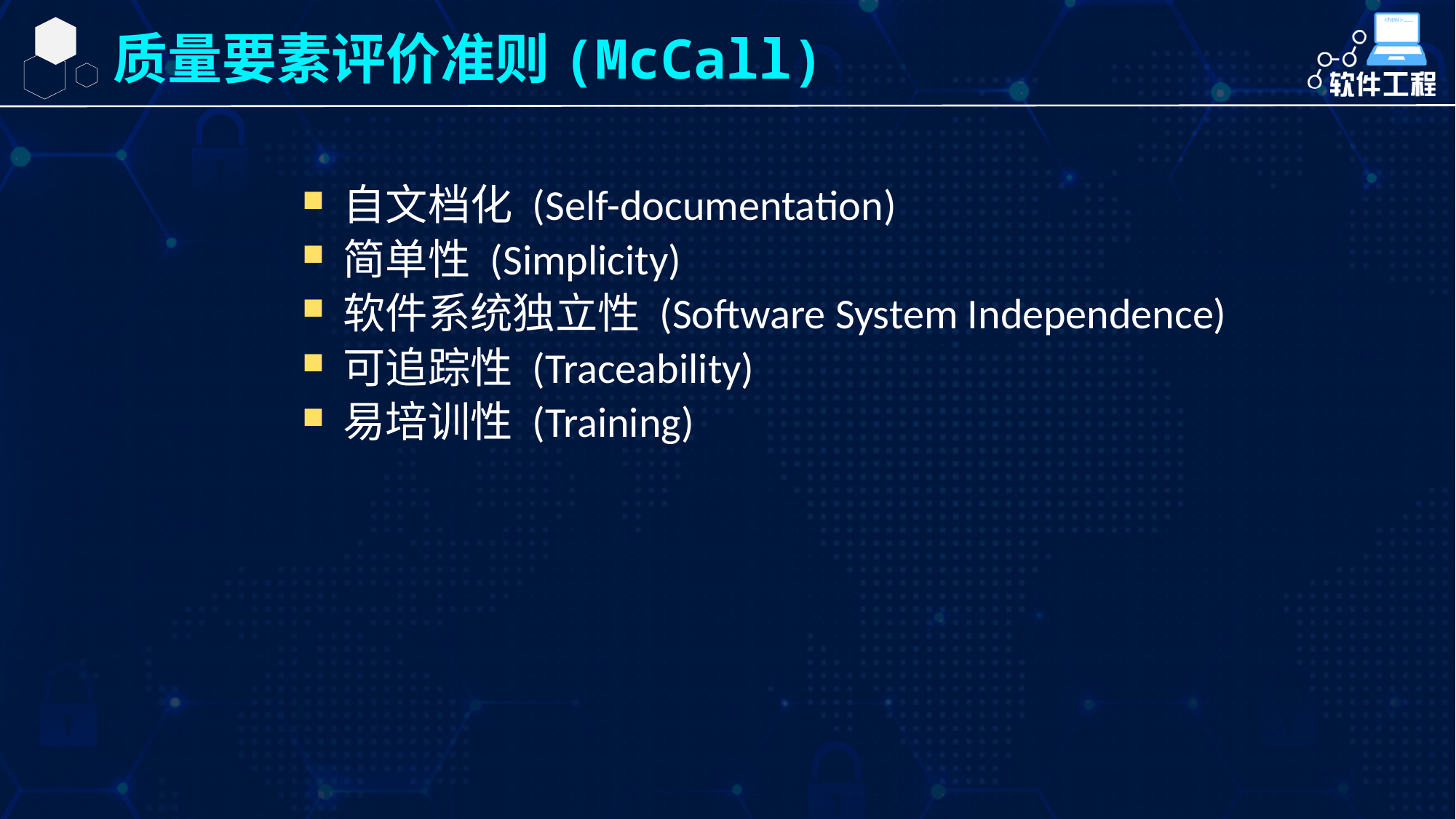

# 质量要素评价准则(McCall)
自文档化 (Self-documentation)
简单性 (Simplicity)
软件系统独立性 (Software System Independence)
可追踪性 (Traceability)
易培训性 (Training)